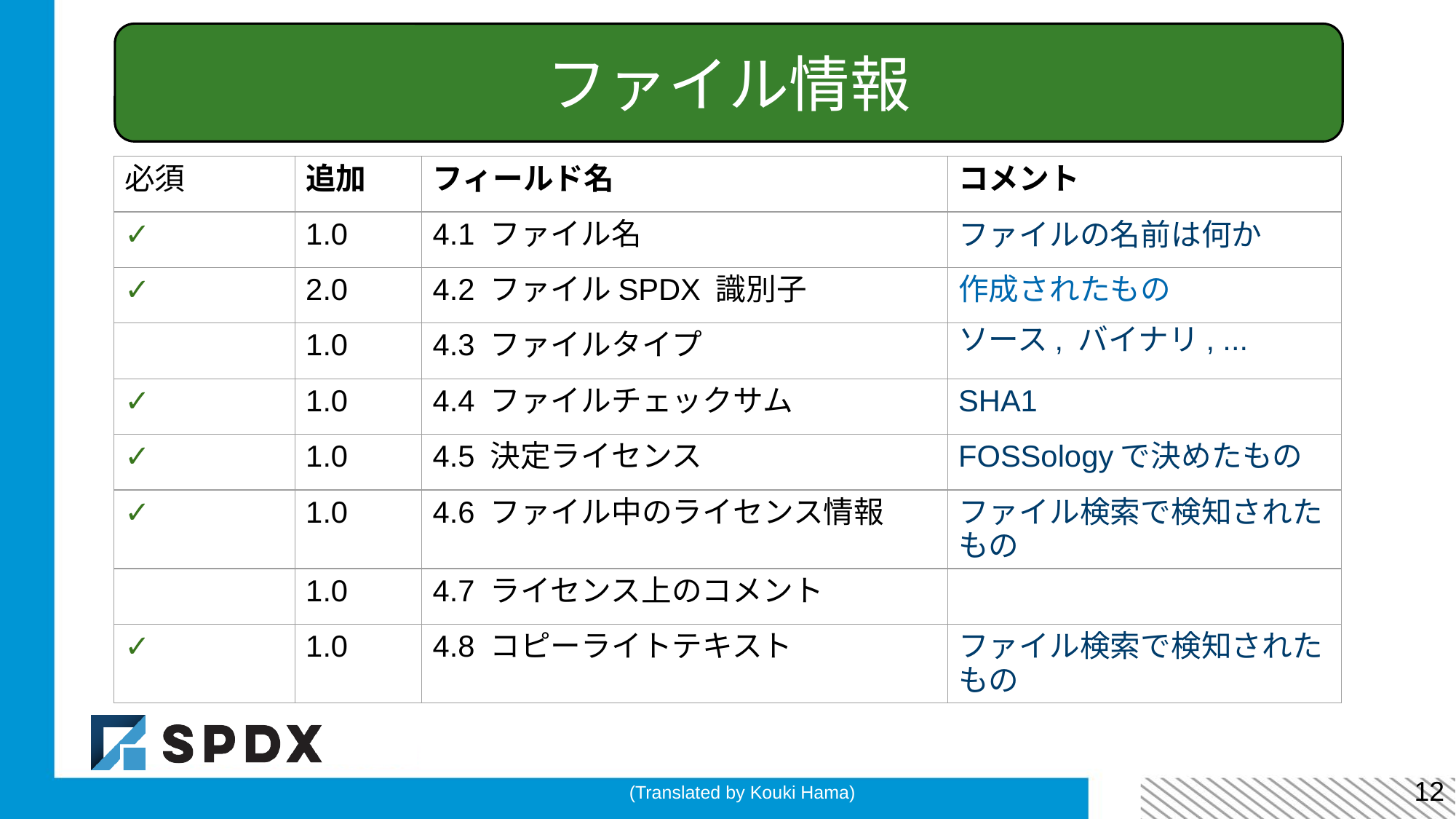

ファイル情報
| 必須 | 追加 | フィールド名 | コメント |
| --- | --- | --- | --- |
| ✓ | 1.0 | 4.1 ファイル名 | ファイルの名前は何か |
| ✓ | 2.0 | 4.2 ファイルSPDX 識別子 | 作成されたもの |
|  | 1.0 | 4.3 ファイルタイプ | ソース, バイナリ, ... |
| ✓ | 1.0 | 4.4 ファイルチェックサム | SHA1 |
| ✓ | 1.0 | 4.5 決定ライセンス | FOSSologyで決めたもの |
| ✓ | 1.0 | 4.6 ファイル中のライセンス情報 | ファイル検索で検知されたもの |
|  | 1.0 | 4.7 ライセンス上のコメント |  |
| ✓ | 1.0 | 4.8 コピーライトテキスト | ファイル検索で検知されたもの |

(Translated by Kouki Hama)